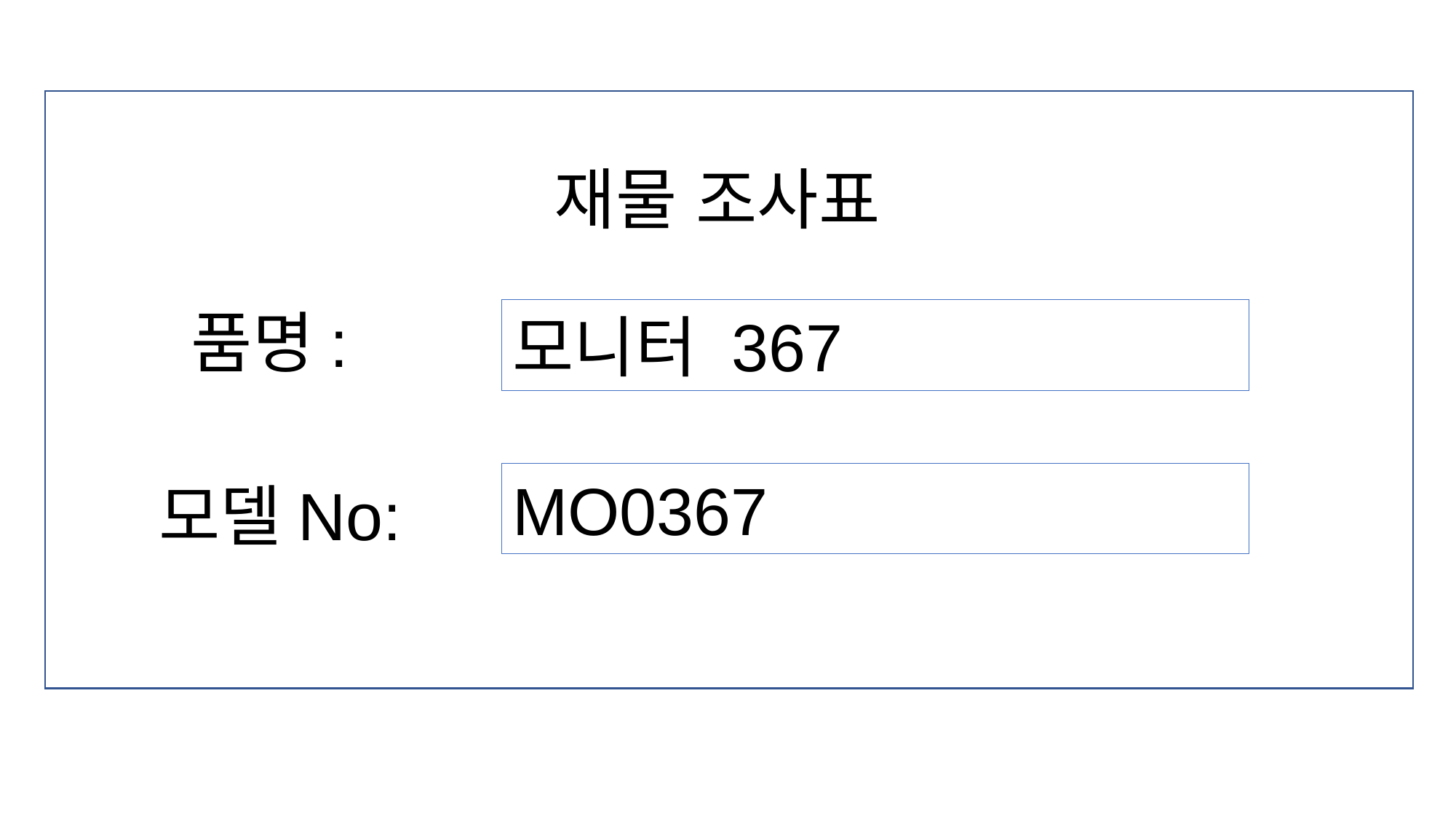

재물 조사표
품명:
모니터 367
MO0367
모델No: